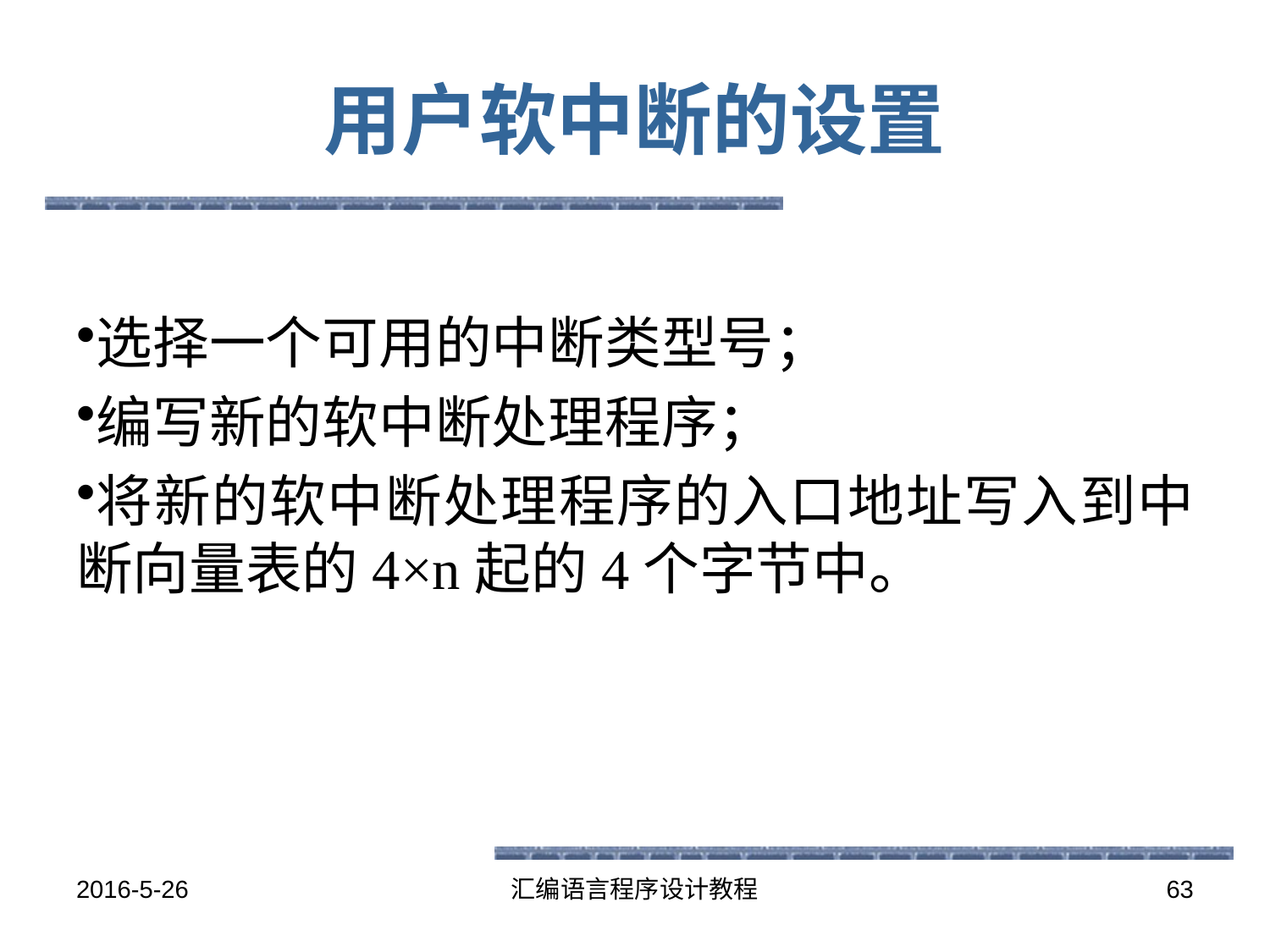

# 用户软中断的设置

选择一个可用的中断类型号；
编写新的软中断处理程序；
将新的软中断处理程序的入口地址写入到中断向量表的4×n起的4个字节中。

2016-5-26
汇编语言程序设计教程
63